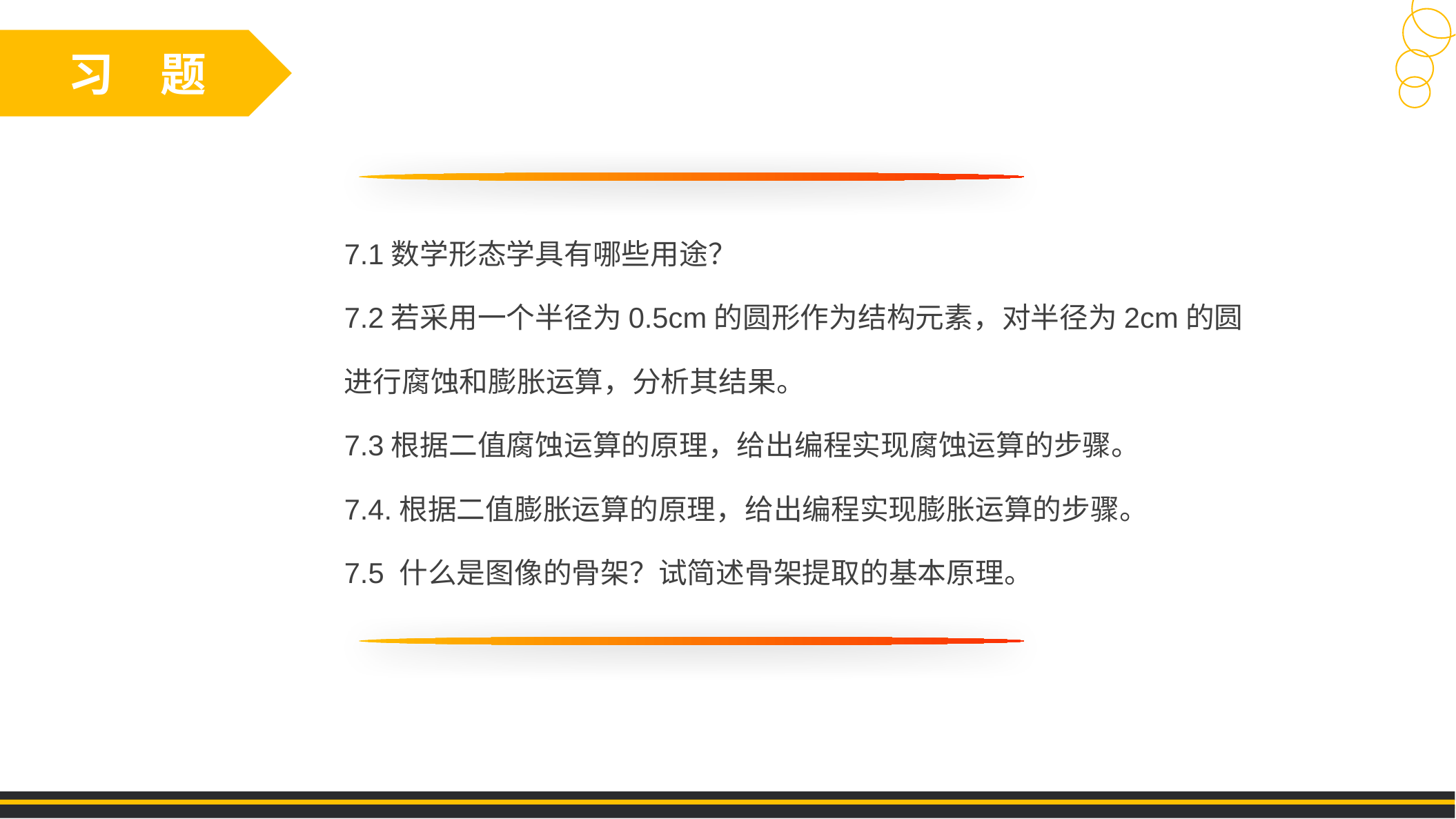

习　题

7.1数学形态学具有哪些用途？
7.2若采用一个半径为0.5cm的圆形作为结构元素，对半径为2cm的圆进行腐蚀和膨胀运算，分析其结果。
7.3根据二值腐蚀运算的原理，给出编程实现腐蚀运算的步骤。
7.4.根据二值膨胀运算的原理，给出编程实现膨胀运算的步骤。
7.5 什么是图像的骨架？试简述骨架提取的基本原理。